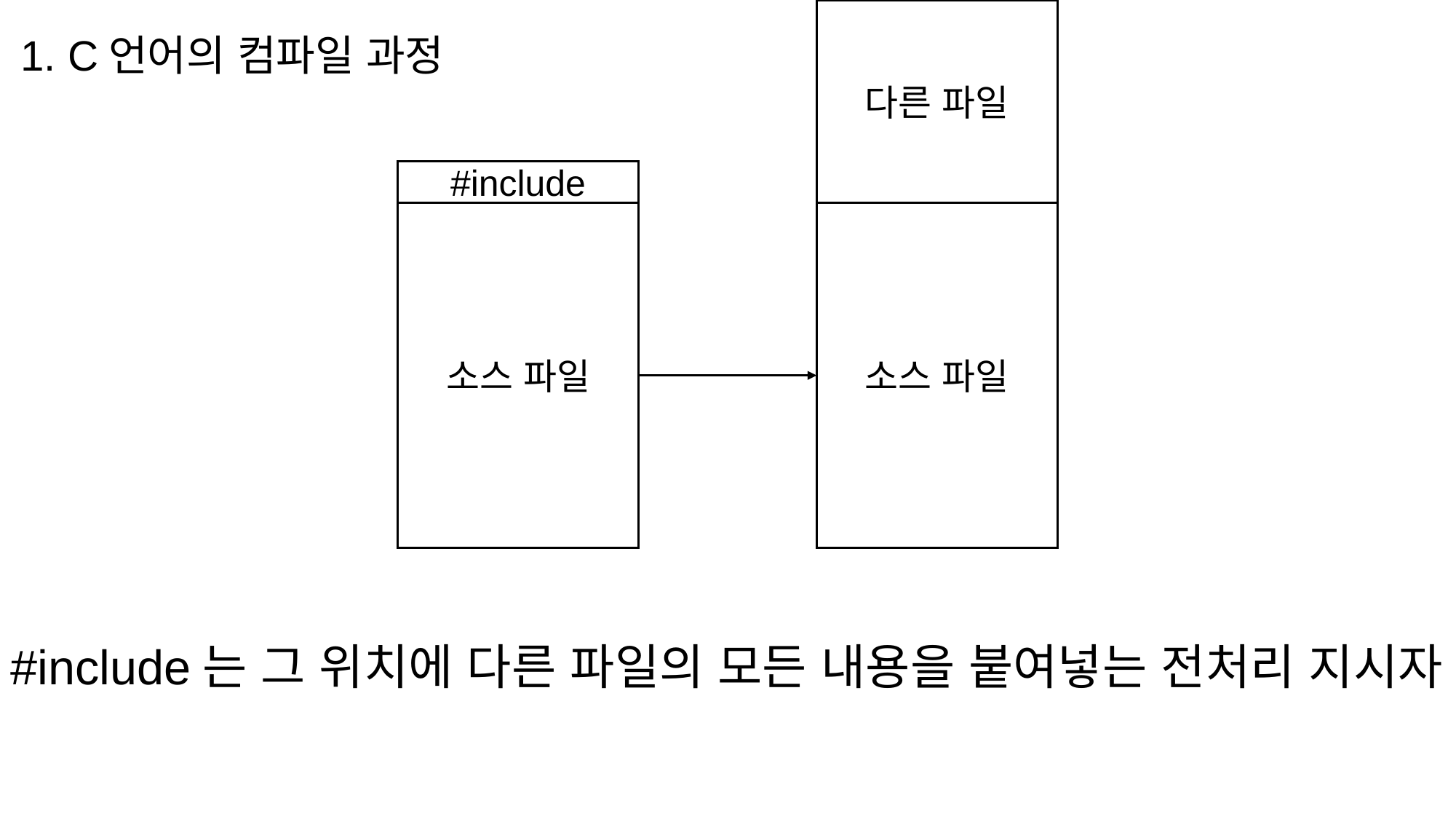

다른 파일
1. C언어의 컴파일 과정
#include
소스 파일
소스 파일
#include는 그 위치에 다른 파일의 모든 내용을 붙여넣는 전처리 지시자